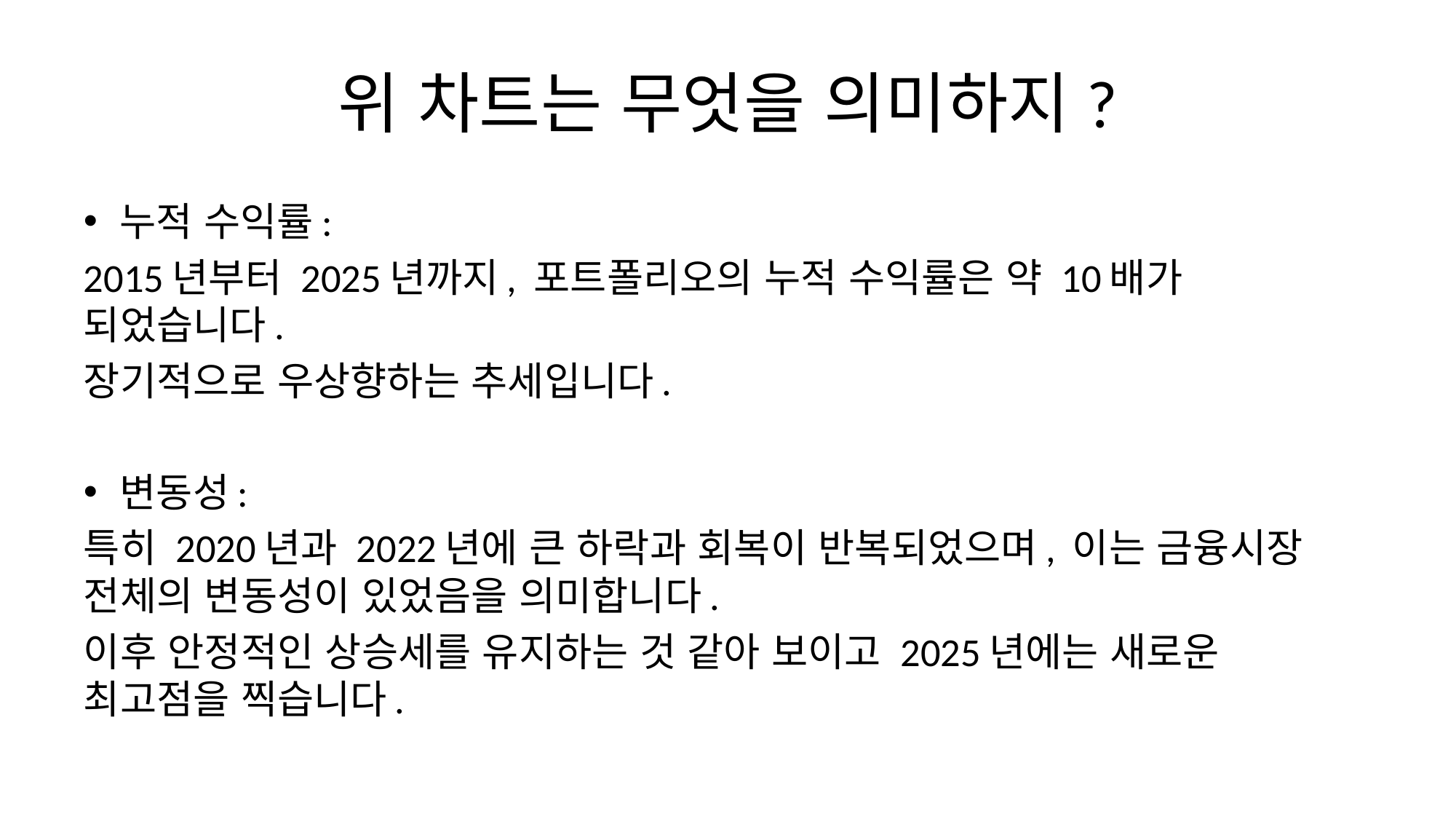

# 위 차트는 무엇을 의미하지?
누적 수익률:
2015년부터 2025년까지, 포트폴리오의 누적 수익률은 약 10배가 되었습니다.
장기적으로 우상향하는 추세입니다.

변동성:
특히 2020년과 2022년에 큰 하락과 회복이 반복되었으며, 이는 금융시장 전체의 변동성이 있었음을 의미합니다.
이후 안정적인 상승세를 유지하는 것 같아 보이고 2025년에는 새로운 최고점을 찍습니다.